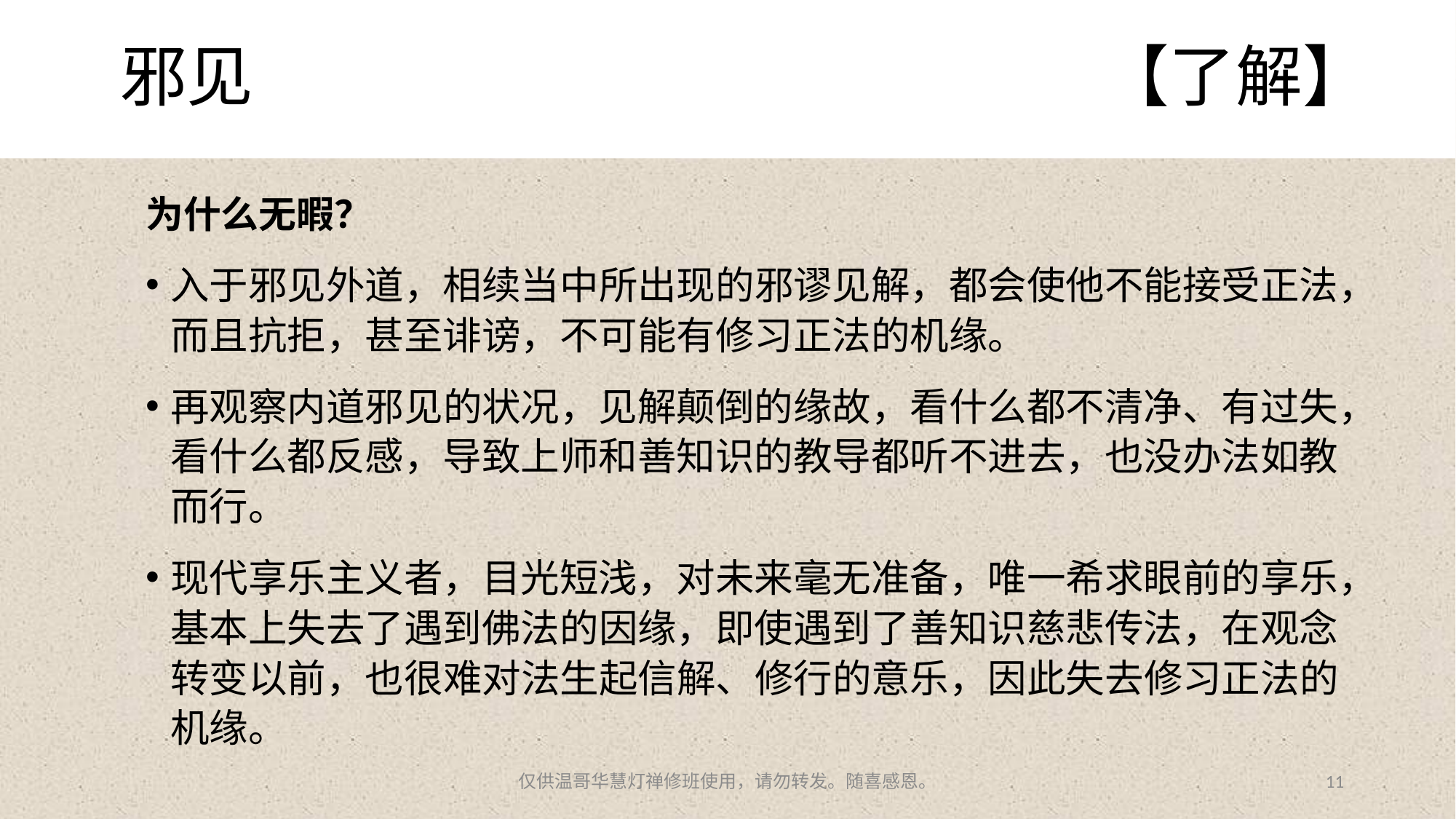

# 邪见								【了解】
为什么无暇？
入于邪见外道，相续当中所出现的邪谬见解，都会使他不能接受正法，而且抗拒，甚至诽谤，不可能有修习正法的机缘。
再观察内道邪见的状况，见解颠倒的缘故，看什么都不清净、有过失，看什么都反感，导致上师和善知识的教导都听不进去，也没办法如教而行。
现代享乐主义者，目光短浅，对未来毫无准备，唯一希求眼前的享乐，基本上失去了遇到佛法的因缘，即使遇到了善知识慈悲传法，在观念转变以前，也很难对法生起信解、修行的意乐，因此失去修习正法的机缘。

仅供温哥华慧灯禅修班使用，请勿转发。随喜感恩。
11